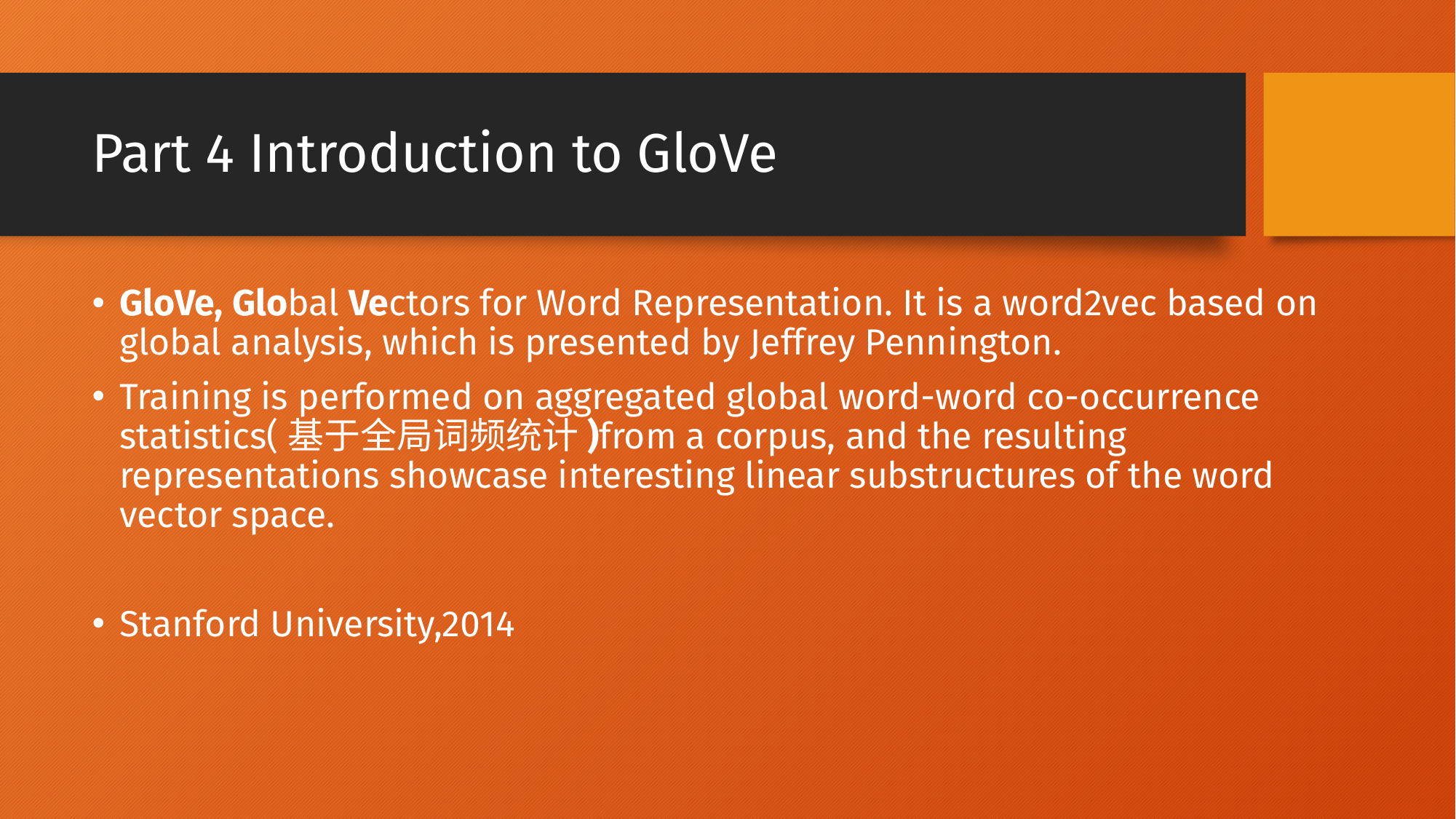

# Part 4 Introduction to GloVe
GloVe, Global Vectors for Word Representation. It is a word2vec based on global analysis, which is presented by Jeffrey Pennington.
Training is performed on aggregated global word-word co-occurrence statistics(基于全局词频统计)from a corpus, and the resulting representations showcase interesting linear substructures of the word vector space.

Stanford University,2014